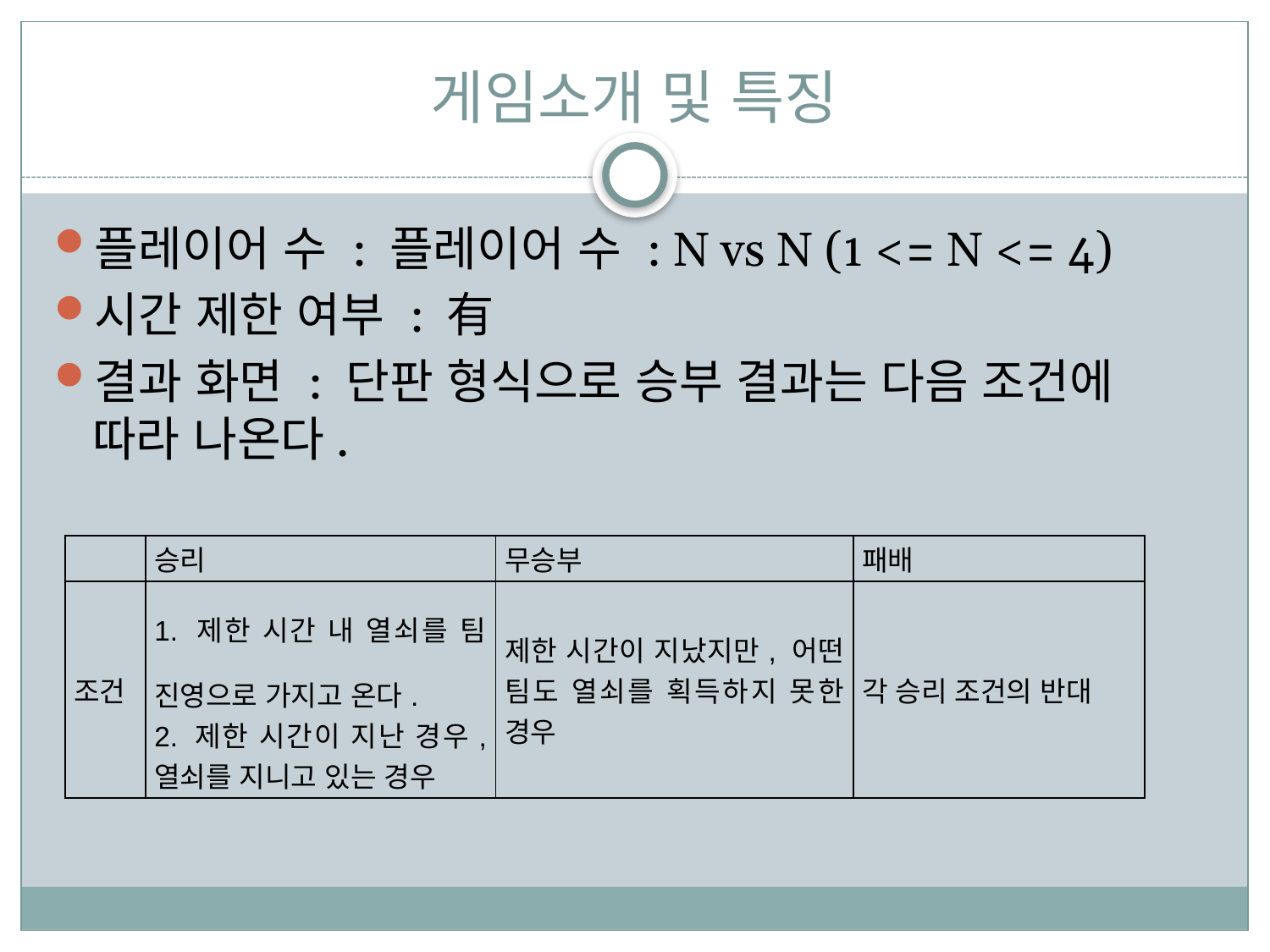

# 게임소개 및 특징
플레이어 수 : 플레이어 수 : N vs N (1 <= N <= 4)
시간 제한 여부 : 有
결과 화면 : 단판 형식으로 승부 결과는 다음 조건에 따라 나온다.

|  | 승리 | 무승부 | 패배 |
| --- | --- | --- | --- |
| 조건 | 1. 제한 시간 내 열쇠를 팀 진영으로 가지고 온다. 2. 제한 시간이 지난 경우, 열쇠를 지니고 있는 경우 | 제한 시간이 지났지만, 어떤 팀도 열쇠를 획득하지 못한 경우 | 각 승리 조건의 반대 |